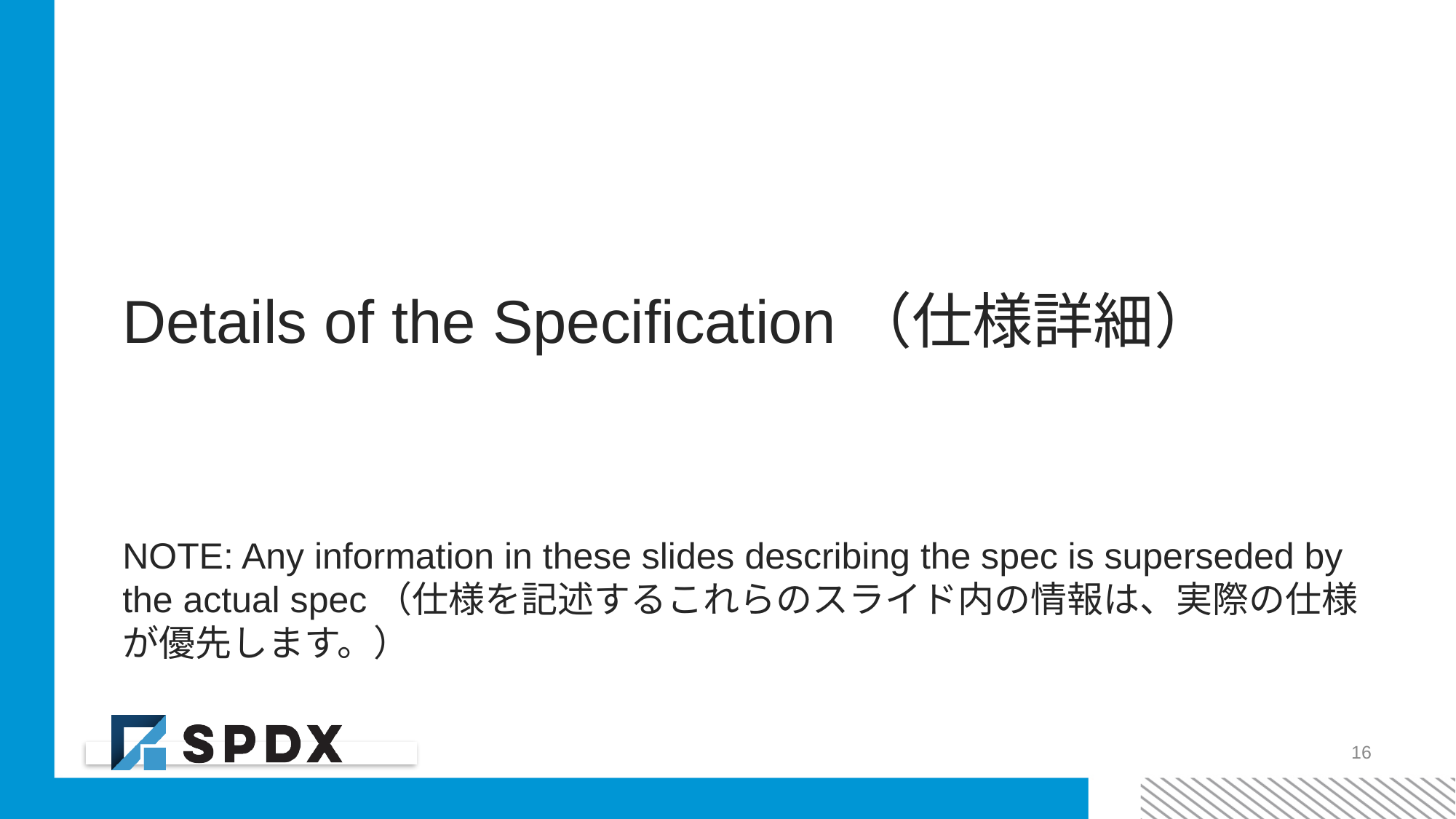

Details of the Specification（仕様詳細）

NOTE: Any information in these slides describing the spec is superseded by the actual spec（仕様を記述するこれらのスライド内の情報は、実際の仕様が優先します。）

16